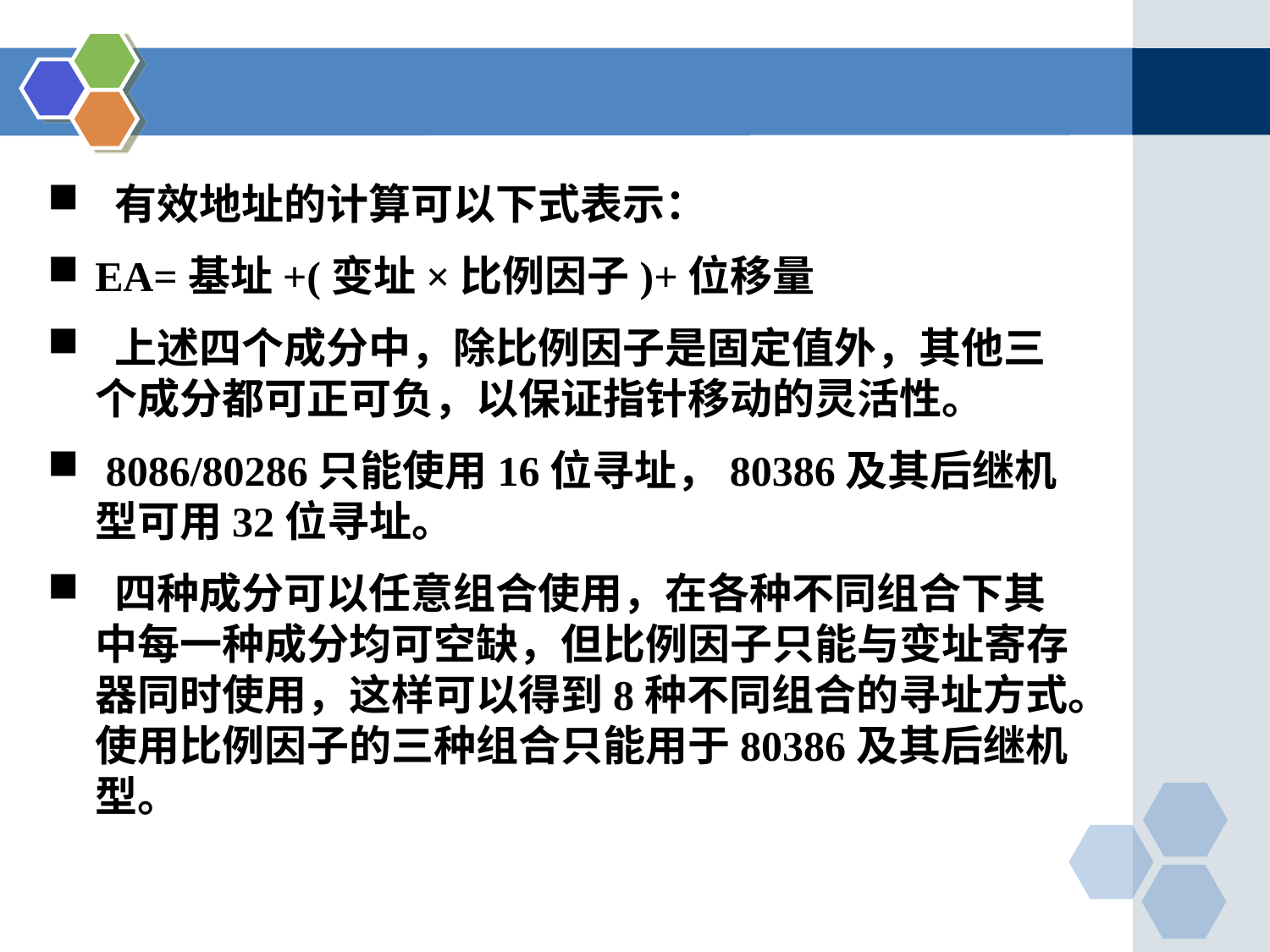

有效地址的计算可以下式表示：
EA=基址+(变址×比例因子)+位移量
 上述四个成分中，除比例因子是固定值外，其他三个成分都可正可负，以保证指针移动的灵活性。
 8086/80286只能使用16位寻址，80386及其后继机型可用32位寻址。
 四种成分可以任意组合使用，在各种不同组合下其中每一种成分均可空缺，但比例因子只能与变址寄存器同时使用，这样可以得到8种不同组合的寻址方式。使用比例因子的三种组合只能用于80386及其后继机型。